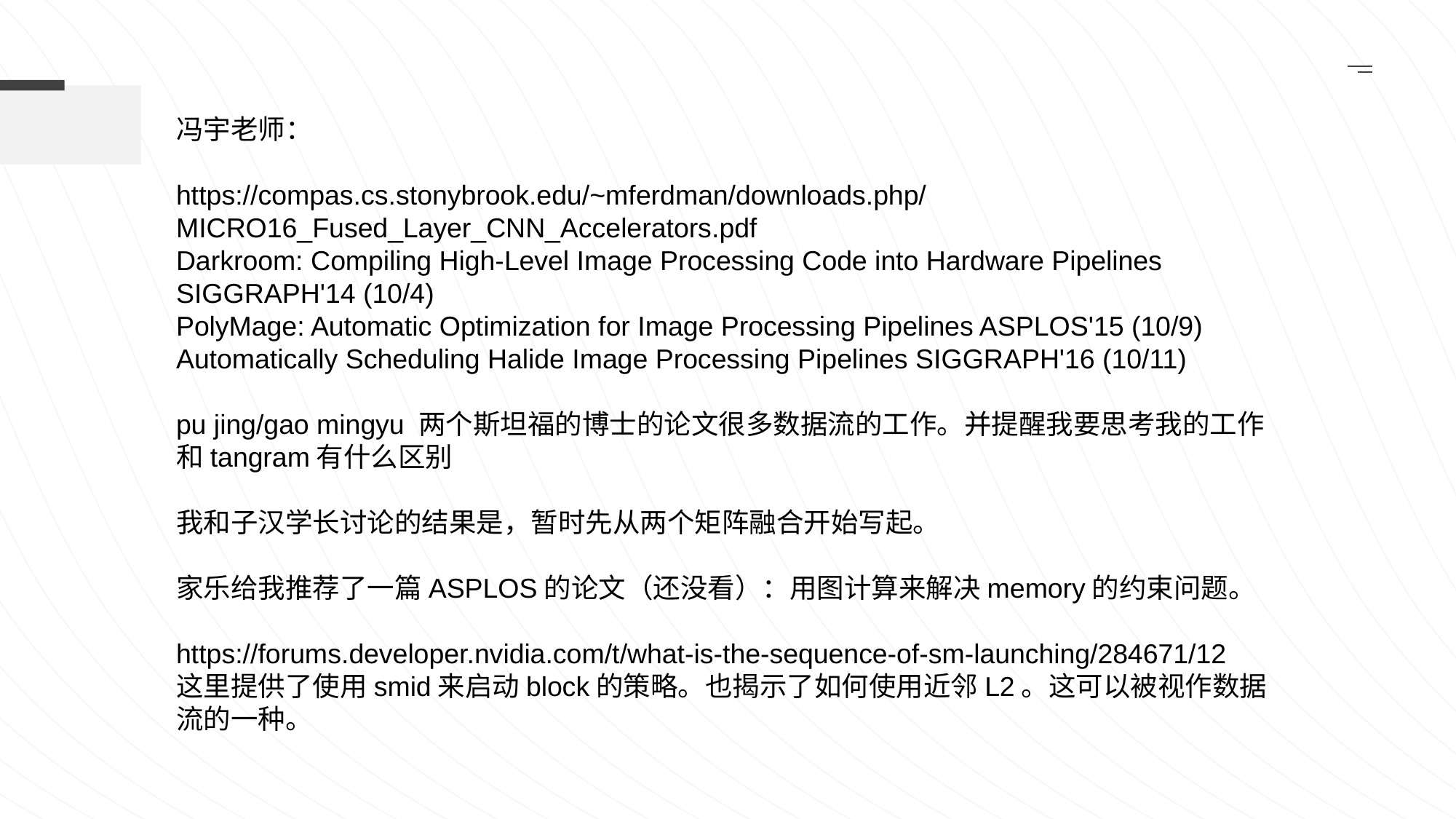

冯宇老师：

https://compas.cs.stonybrook.edu/~mferdman/downloads.php/MICRO16_Fused_Layer_CNN_Accelerators.pdf
Darkroom: Compiling High-Level Image Processing Code into Hardware Pipelines SIGGRAPH'14 (10/4)
PolyMage: Automatic Optimization for Image Processing Pipelines ASPLOS'15 (10/9)
Automatically Scheduling Halide Image Processing Pipelines SIGGRAPH'16 (10/11)

pu jing/gao mingyu 两个斯坦福的博士的论文很多数据流的工作。并提醒我要思考我的工作和tangram有什么区别

我和子汉学长讨论的结果是，暂时先从两个矩阵融合开始写起。

家乐给我推荐了一篇ASPLOS的论文（还没看）：用图计算来解决memory的约束问题。

https://forums.developer.nvidia.com/t/what-is-the-sequence-of-sm-launching/284671/12
这里提供了使用smid来启动block的策略。也揭示了如何使用近邻L2。这可以被视作数据流的一种。